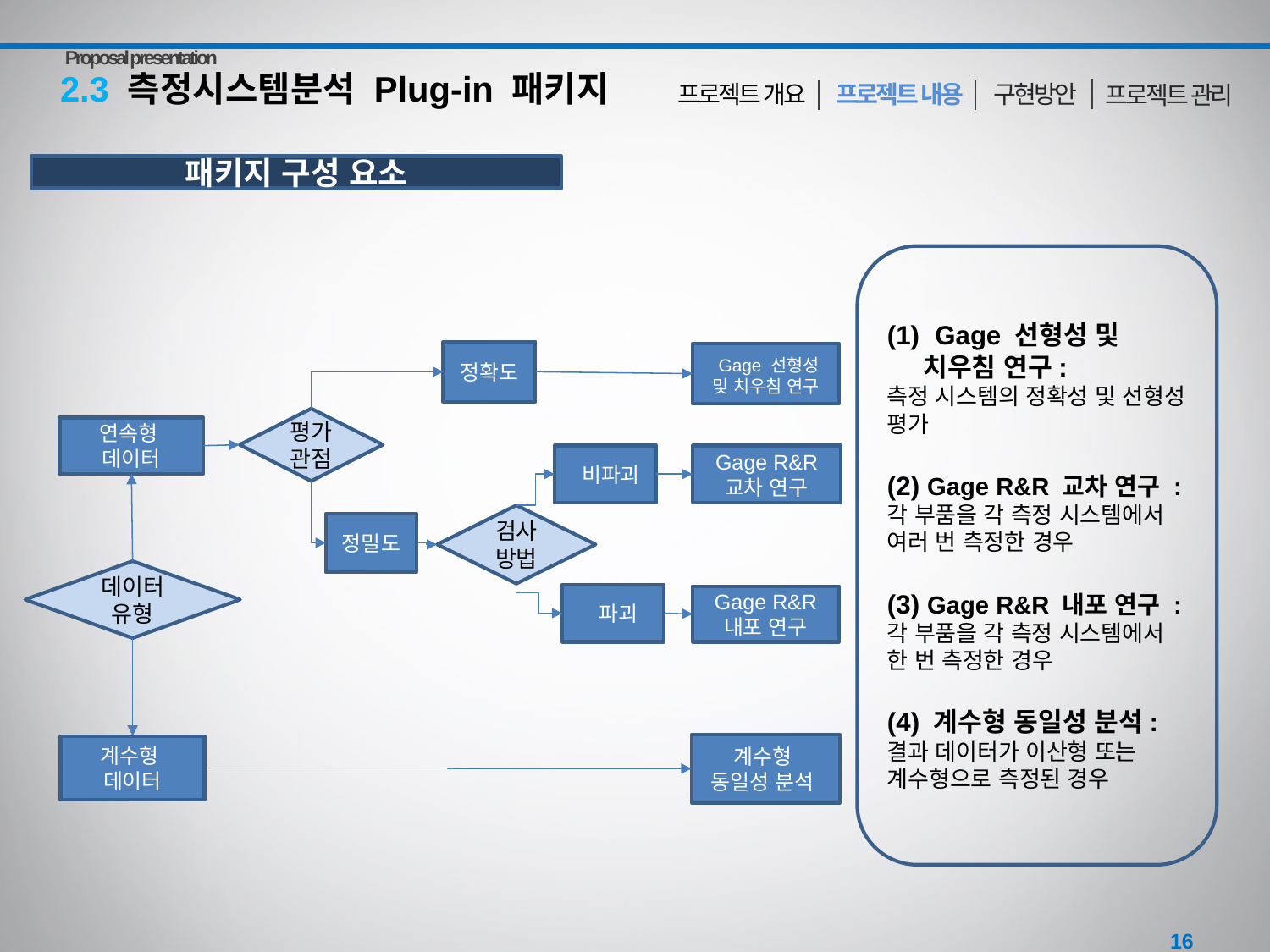

Proposal presentation

2.3 측정시스템분석 Plug-in 패키지
구현방안
 프로젝트 내용
프로젝트 개요
프로젝트 관리

패키지 구성 요소
Gage 선형성 및
    치우침 연구:
측정 시스템의 정확성 및 선형성 평가

(2) Gage R&R 교차 연구 :
각 부품을 각 측정 시스템에서 여러 번 측정한 경우

(3) Gage R&R 내포 연구 :
각 부품을 각 측정 시스템에서 한 번 측정한 경우

(4) 계수형 동일성 분석:
결과 데이터가 이산형 또는 계수형으로 측정된 경우

정확도
 Gage 선형성 및 치우침 연구
평가 관점
연속형
데이터
 비파괴
Gage R&R
교차 연구
검사방법
데이터유형
Gage R&R
내포 연구
계수형
동일성 분석
계수형
데이터
정밀도
 파괴
16